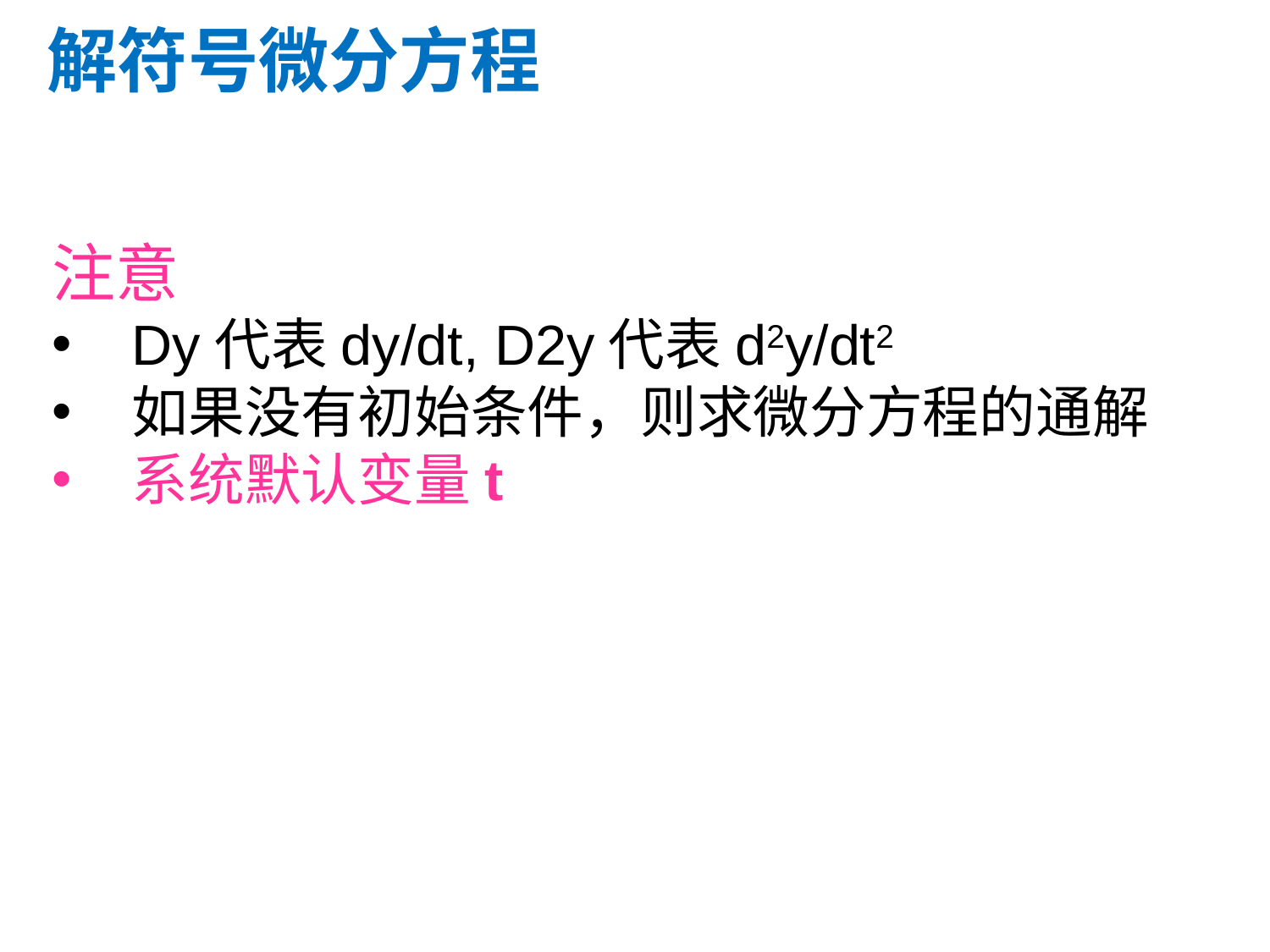

解符号微分方程
注意
Dy代表dy/dt, D2y代表d2y/dt2
如果没有初始条件，则求微分方程的通解
系统默认变量t